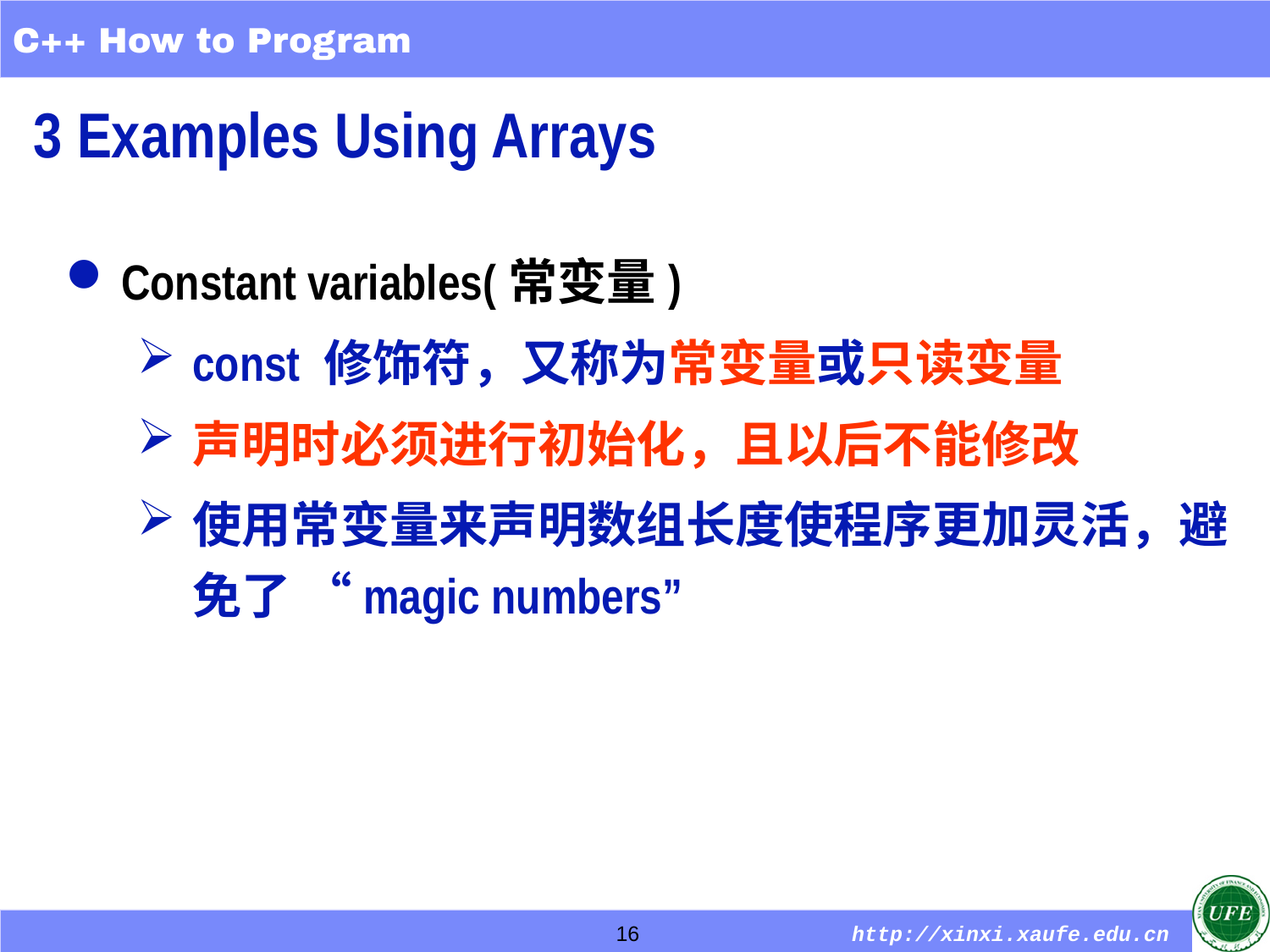

3 Examples Using Arrays
Constant variables(常变量)
const 修饰符，又称为常变量或只读变量
声明时必须进行初始化，且以后不能修改
使用常变量来声明数组长度使程序更加灵活，避免了 “magic numbers”
16